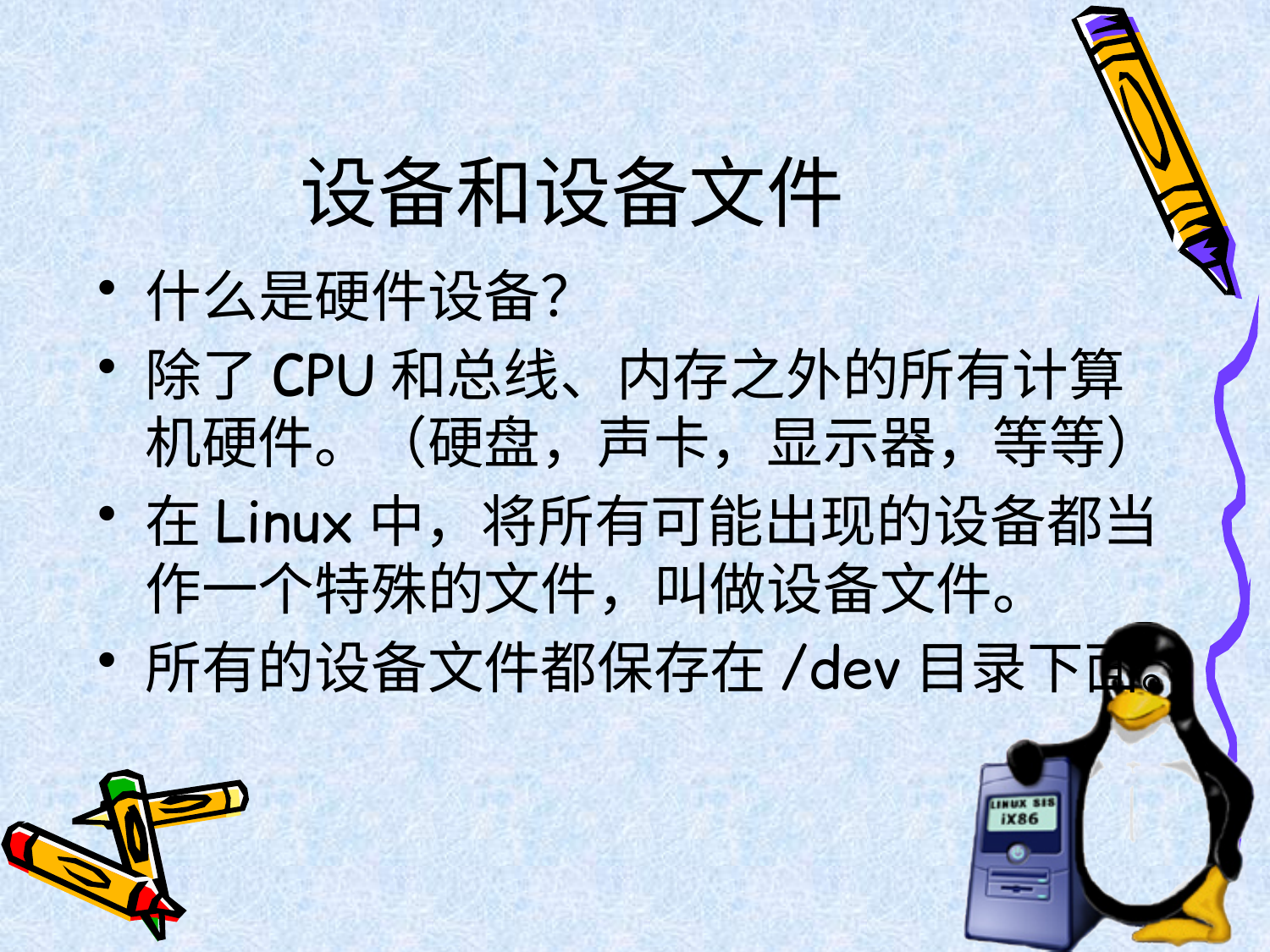

# 设备和设备文件
什么是硬件设备？
除了CPU和总线、内存之外的所有计算机硬件。（硬盘，声卡，显示器，等等）
在Linux中，将所有可能出现的设备都当作一个特殊的文件，叫做设备文件。
所有的设备文件都保存在/dev目录下面。